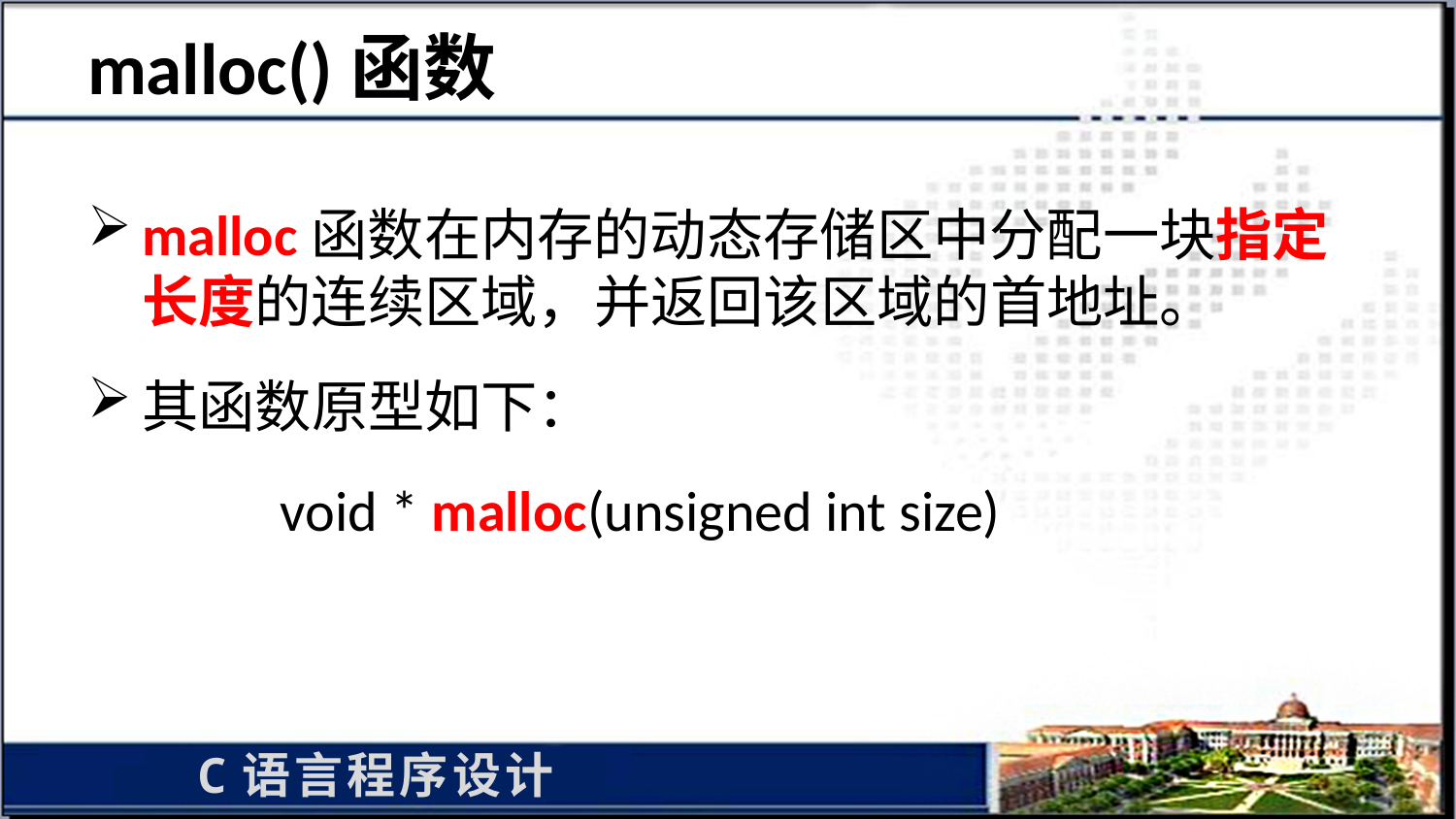

# malloc()函数
malloc函数在内存的动态存储区中分配一块指定长度的连续区域，并返回该区域的首地址。
其函数原型如下：
               void * malloc(unsigned int size)